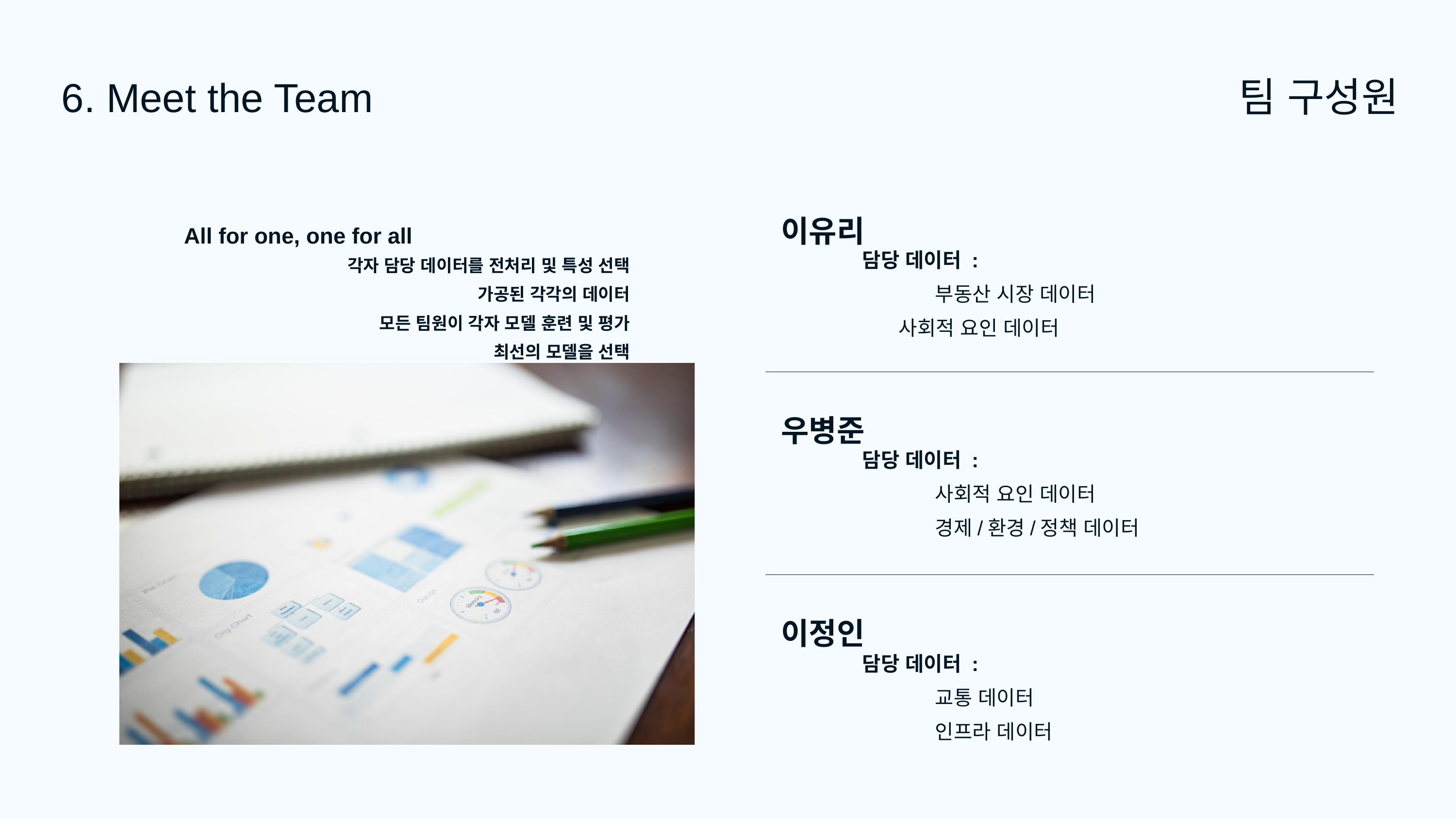

팀 구성원
6. Meet the Team
이유리
All for one, one for all
담당 데이터 :
	부동산 시장 데이터
사회적 요인 데이터
각자 담당 데이터를 전처리 및 특성 선택
가공된 각각의 데이터
모든 팀원이 각자 모델 훈련 및 평가
최선의 모델을 선택

우병준
담당 데이터 :
	사회적 요인 데이터
	경제/환경/정책 데이터
이정인
담당 데이터 :
	교통 데이터
	인프라 데이터